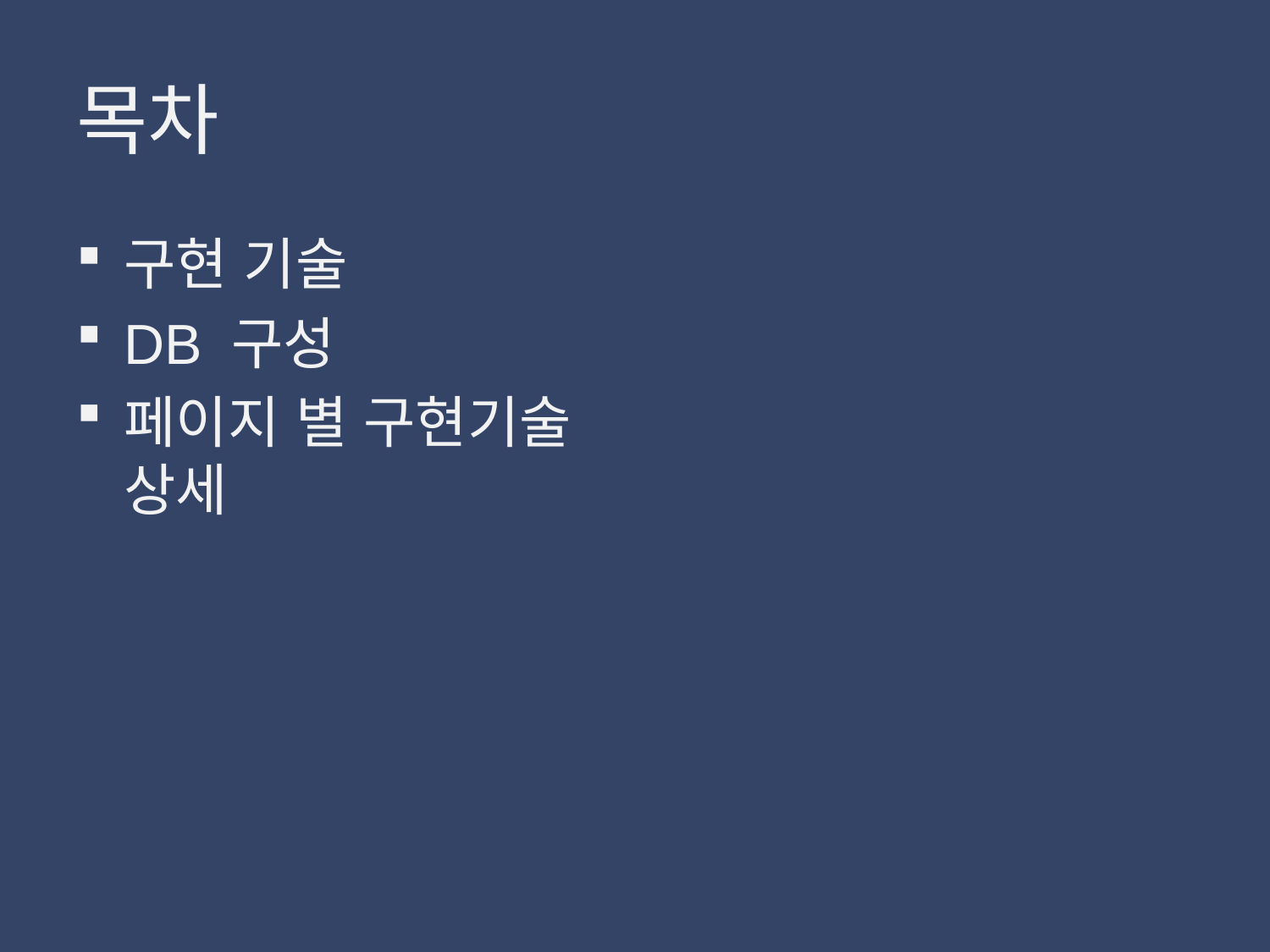

# 목차
구현 기술
DB 구성
페이지 별 구현기술 상세